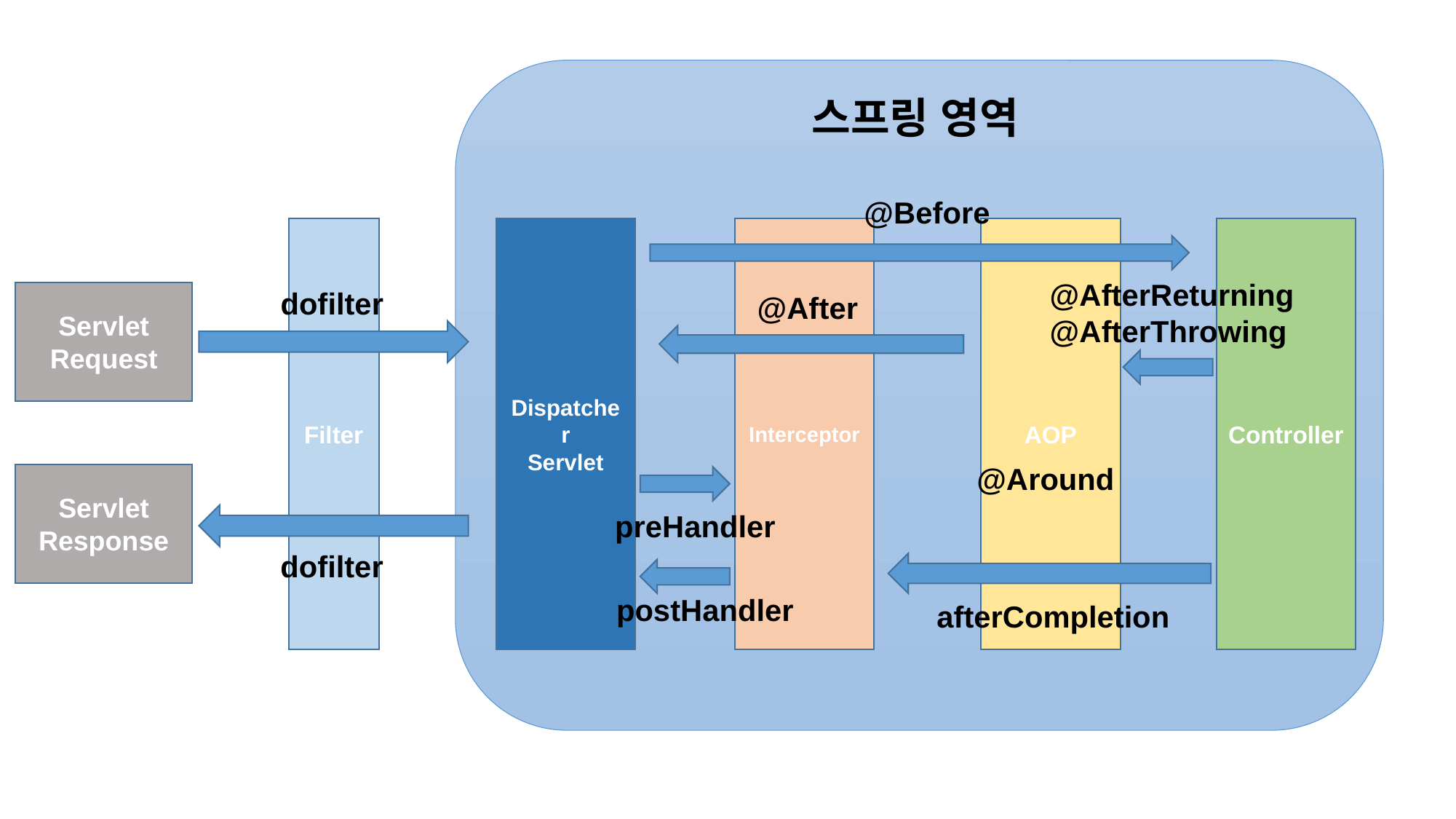

스프링 영역
@Before
Filter
AOP
Interceptor
Dispatcher
Servlet
Controller

@AfterReturning
@AfterThrowing
dofilter
Servlet
Request
@After

@Around
Servlet
Response

preHandler

dofilter

postHandler
afterCompletion